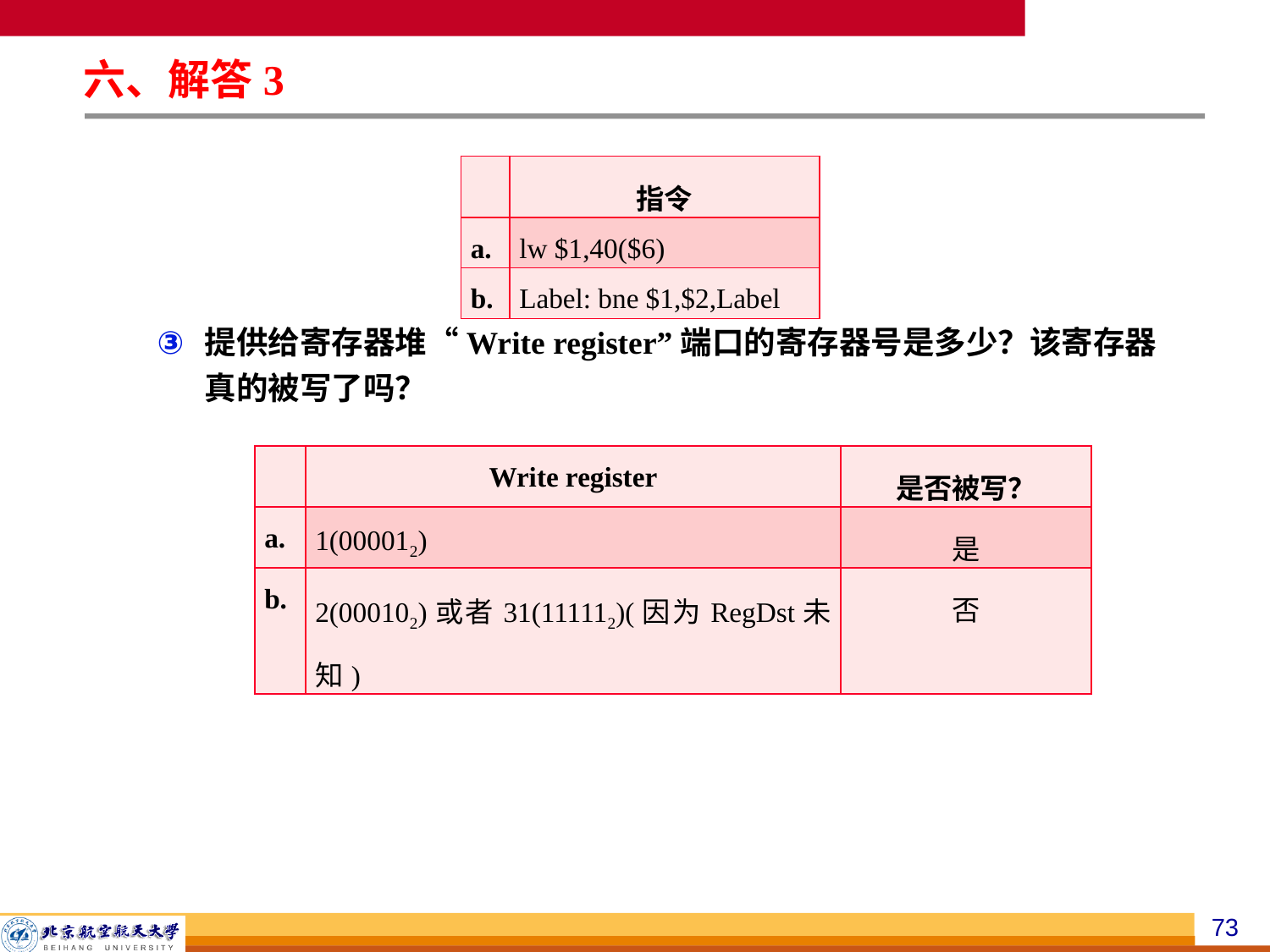

六、解答3

提供给寄存器堆“Write register”端口的寄存器号是多少？该寄存器真的被写了吗？
|  | 指令 |
| --- | --- |
| a. | lw $1,40($6) |
| b. | Label: bne $1,$2,Label |
|  | Write register | 是否被写？ |
| --- | --- | --- |
| a. | 1(000012) | 是 |
| b. | 2(000102)或者31(111112)(因为RegDst未知) | 否 |